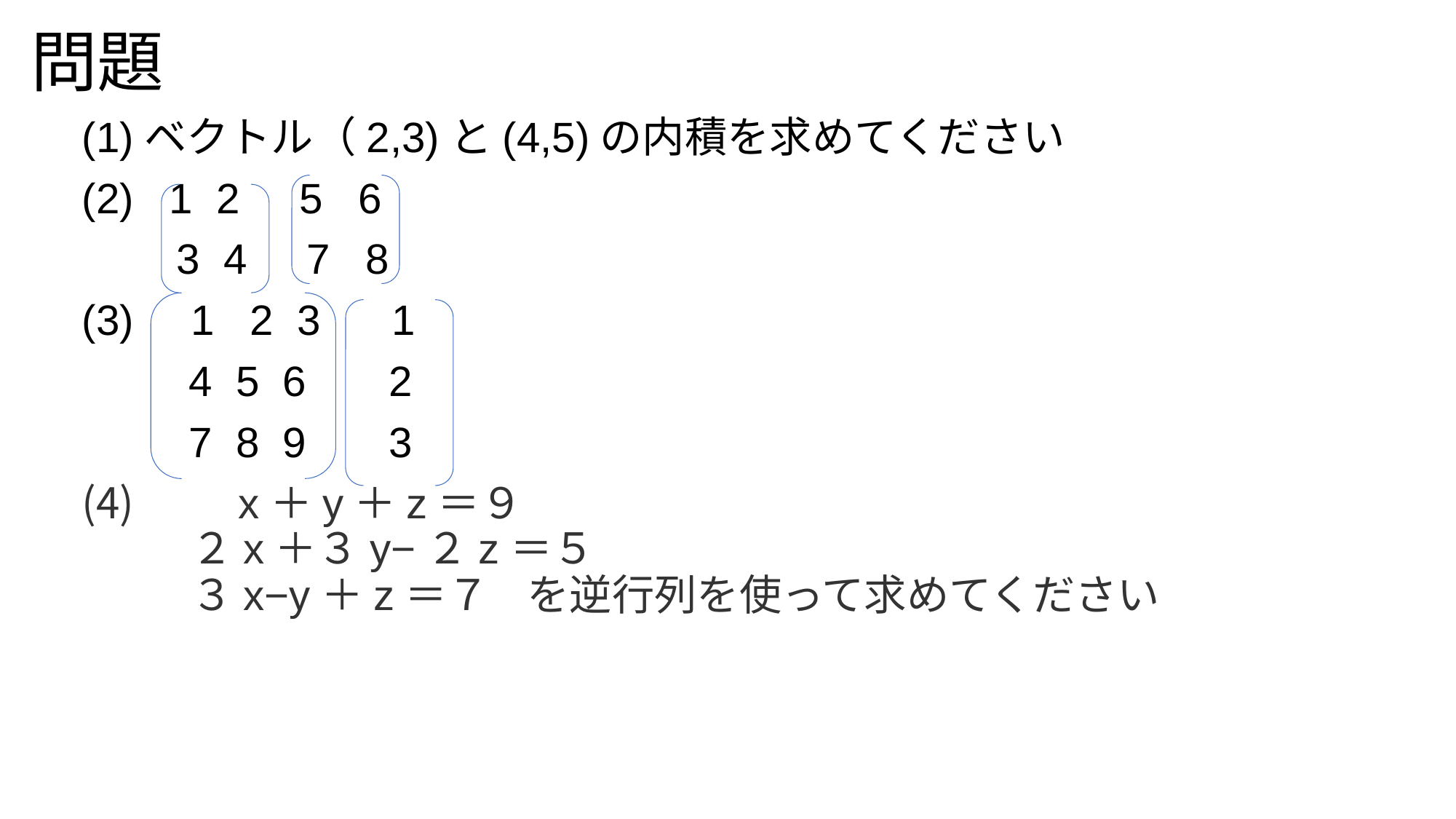

# 問題
(1)ベクトル（2,3)と(4,5)の内積を求めてください
(2)   1  2     5   6
        3  4     7   8
    1   2  3      1
         4  5  6       2
         7  8  9       3
　　x＋y＋z＝９　　　　
     ２x＋３y−２z＝５　
     ３x−y＋z＝７    を逆行列を使って求めてください